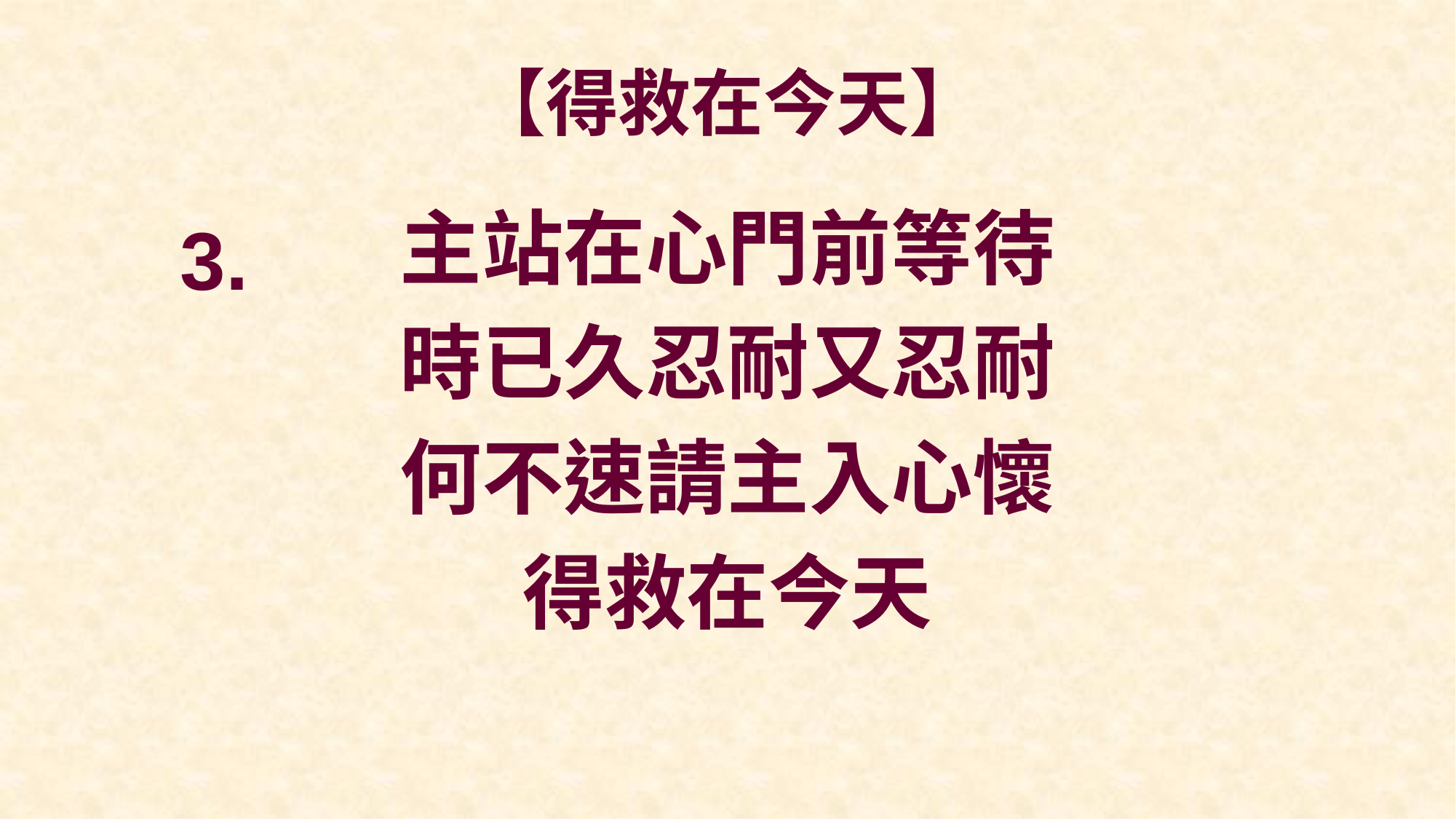

# 【得救在今天】
主站在心門前等待
時已久忍耐又忍耐
何不速請主入心懷
得救在今天
3.